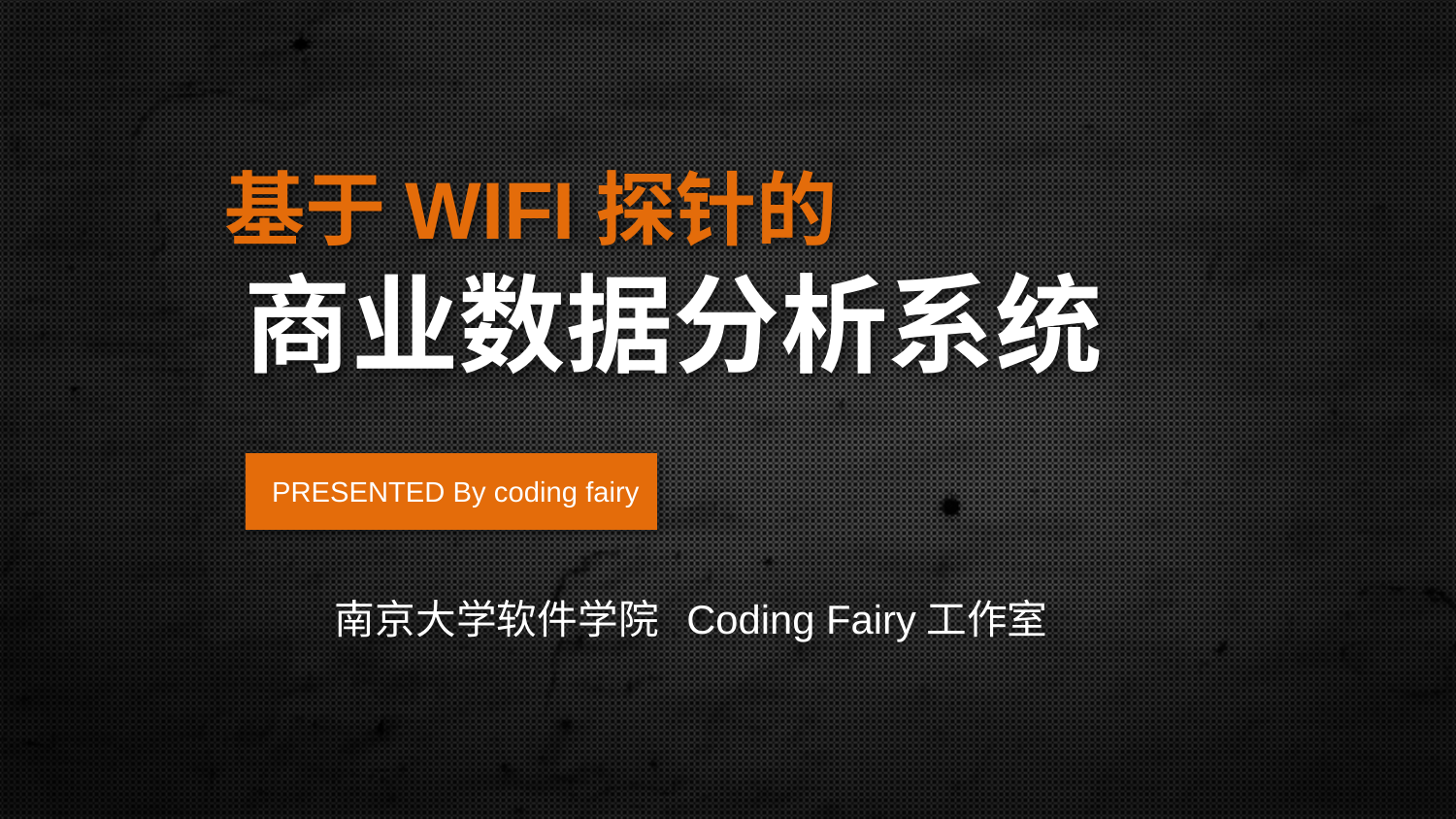

基于WIFI探针的
商业数据分析系统

PRESENTED By coding fairy
南京大学软件学院  Coding Fairy工作室